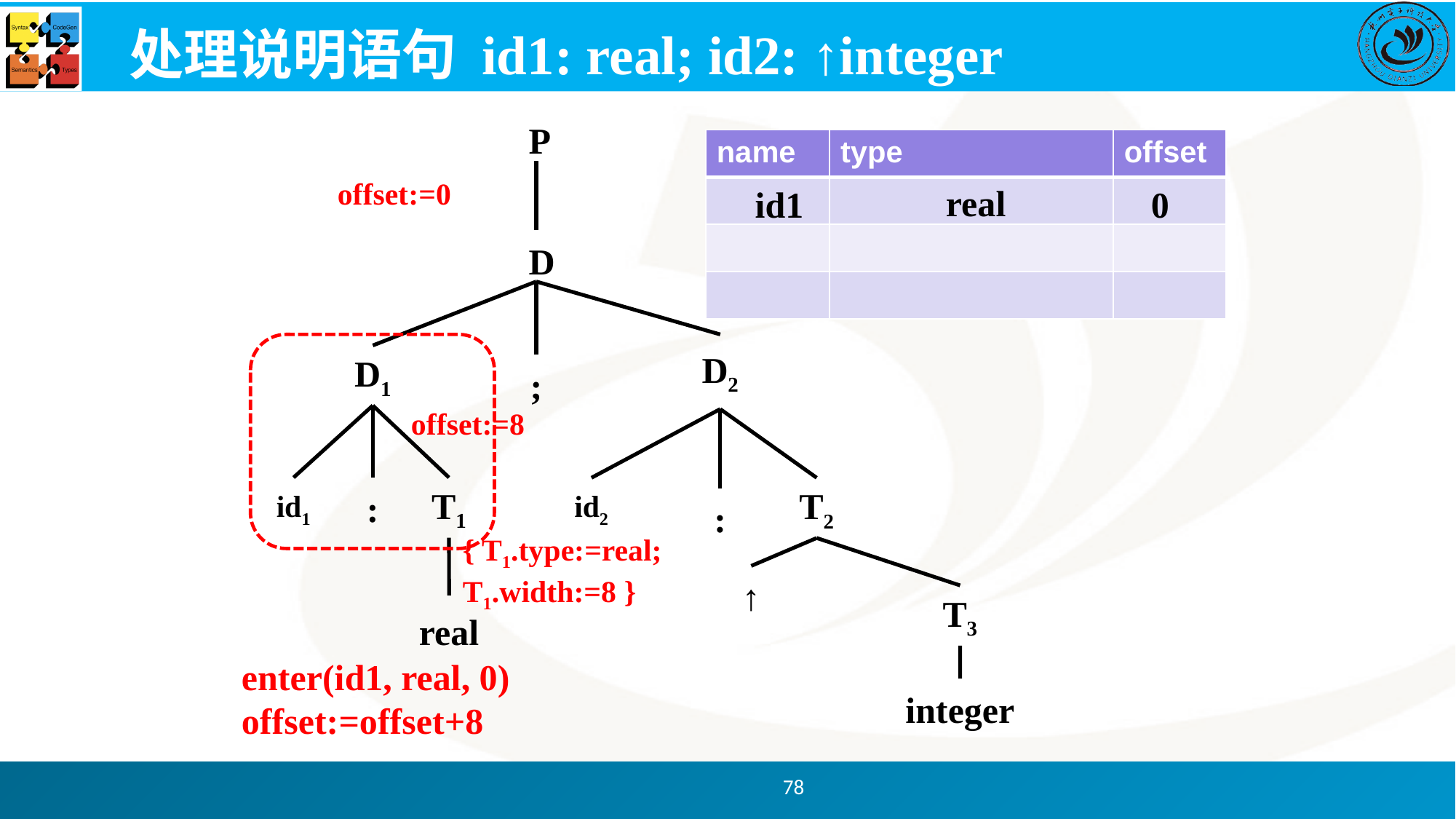

# 处理说明语句 id1: real; id2: ↑integer
P
| name | type | offset |
| --- | --- | --- |
|  |  |  |
|  |  |  |
|  |  |  |
offset:=0
real
id1
0
D

D2
D1
;
offset:=8
id1
:
T1
id2
T2
:
{ T1.type:=real; T1.width:=8 }
↑
T3
real
enter(id1, real, 0)
offset:=offset+8
integer
78